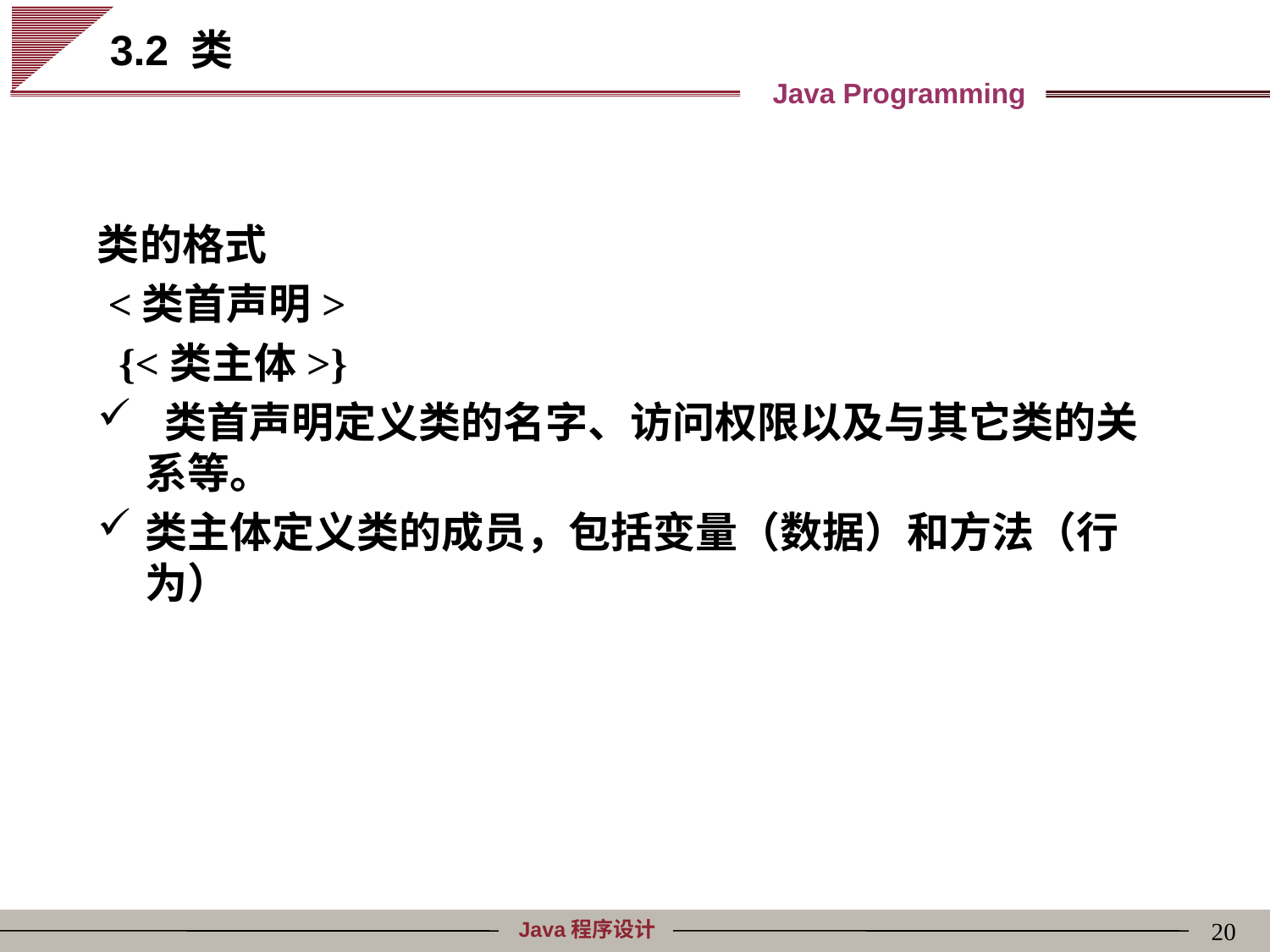

# 3.2 类
类的格式
 <类首声明>
  {<类主体>}
 类首声明定义类的名字、访问权限以及与其它类的关系等。
类主体定义类的成员，包括变量（数据）和方法（行为）